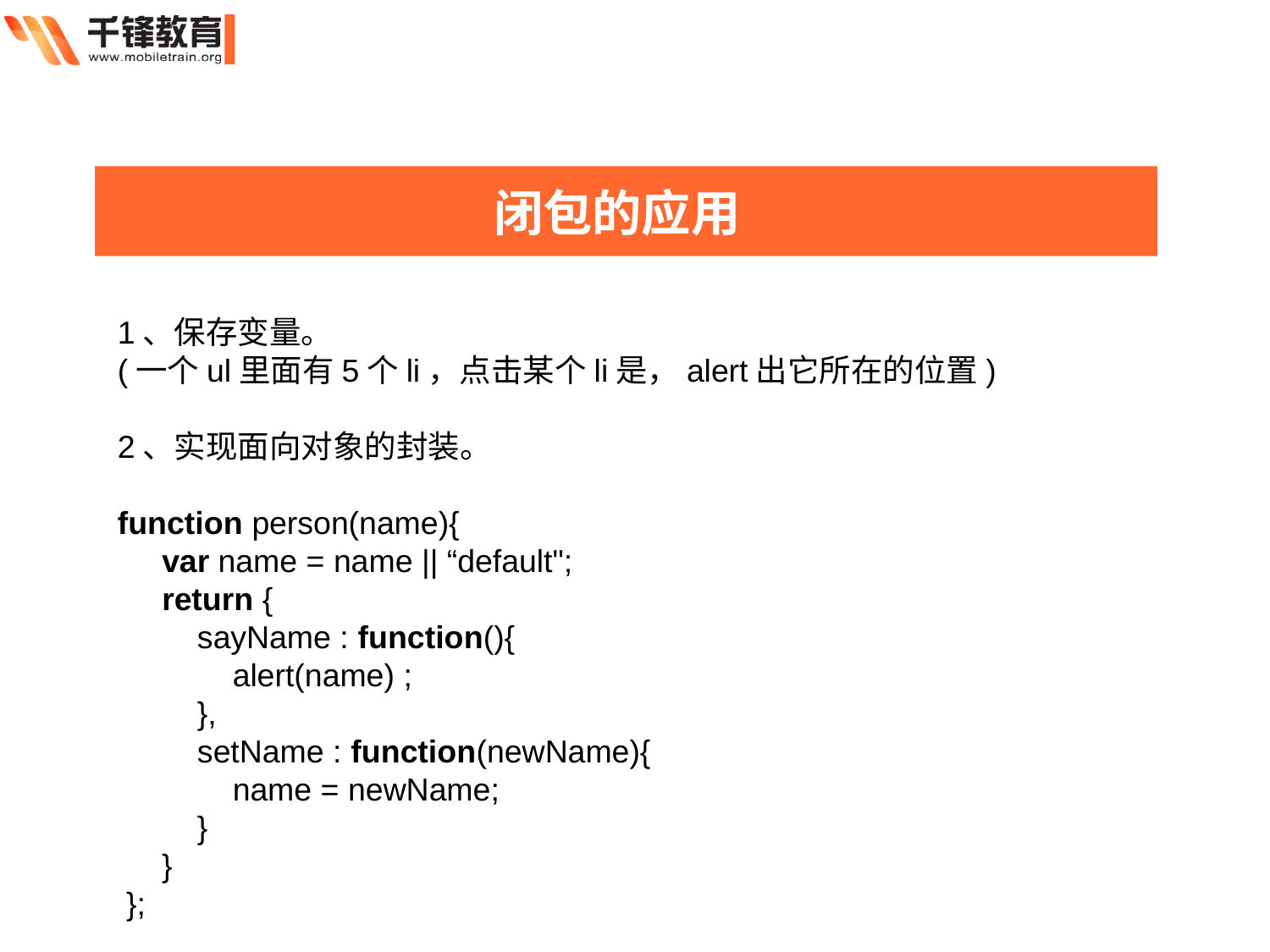

闭包的应用
1、保存变量。
(一个ul里面有5个li，点击某个li是，alert出它所在的位置)

2、实现面向对象的封装。

function person(name){
     var name = name || “default";
     return {
         sayName : function(){
             alert(name) ;
         },
         setName : function(newName){
             name = newName;
         }
     }
 };